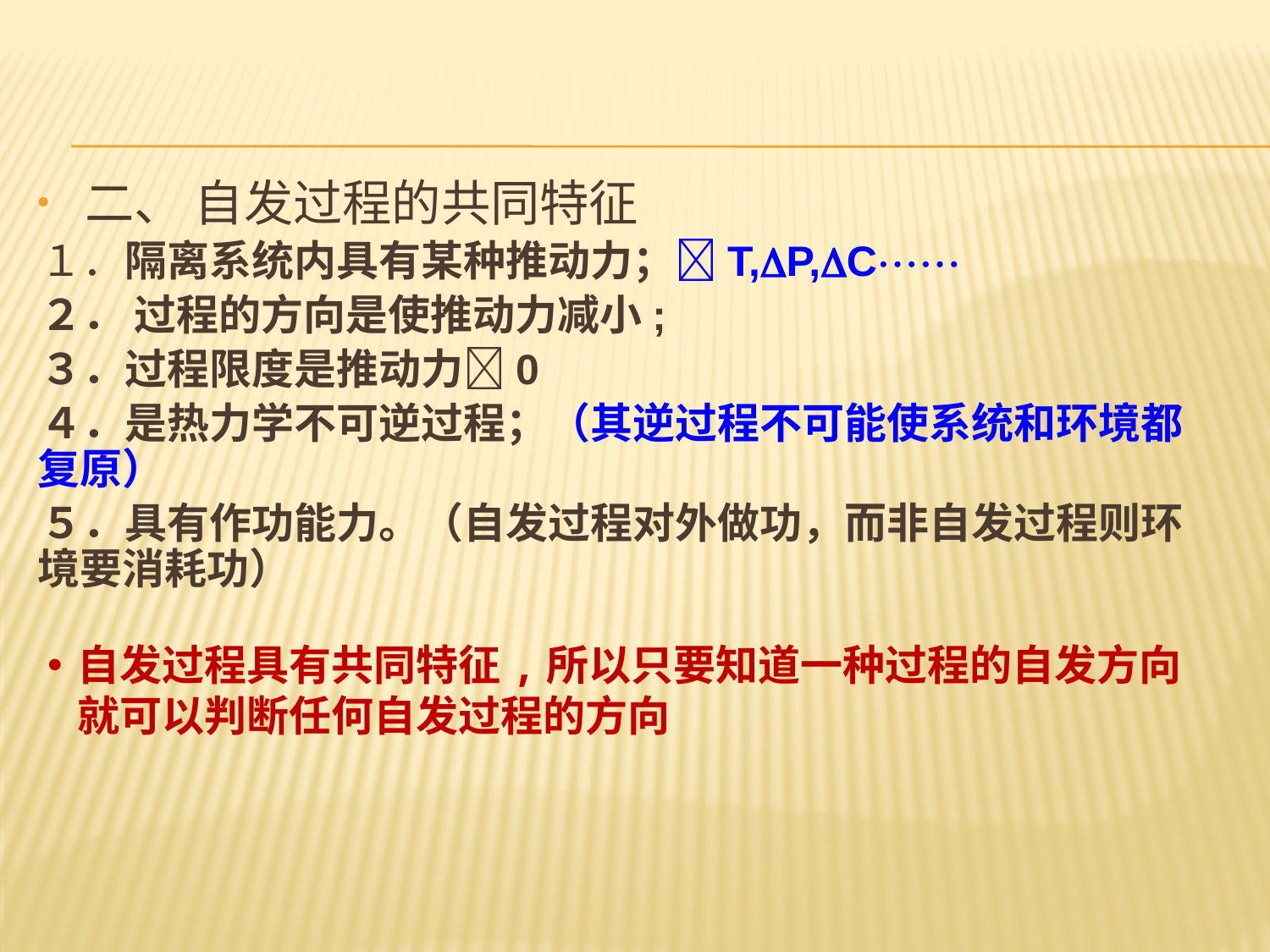

#
二、 自发过程的共同特征
１．隔离系统内具有某种推动力；ΔT,ΔP,ΔC……
２． 过程的方向是使推动力减小;
３．过程限度是推动力→0
４．是热力学不可逆过程；（其逆过程不可能使系统和环境都复原）
５．具有作功能力。（自发过程对外做功，而非自发过程则环境要消耗功）

自发过程具有共同特征,所以只要知道一种过程的自发方向就可以判断任何自发过程的方向